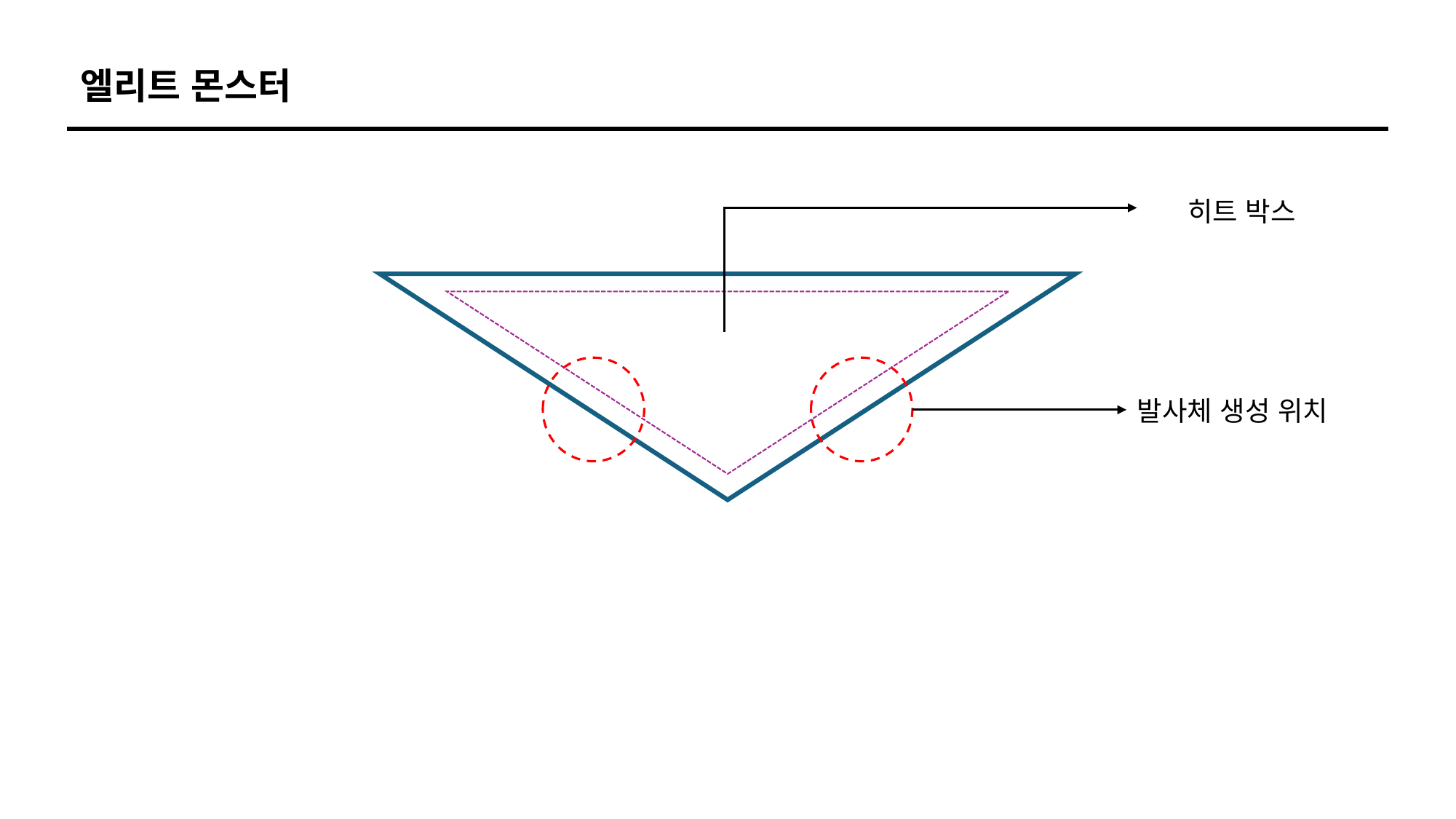

엘리트 몬스터
히트 박스

발사체 생성 위치